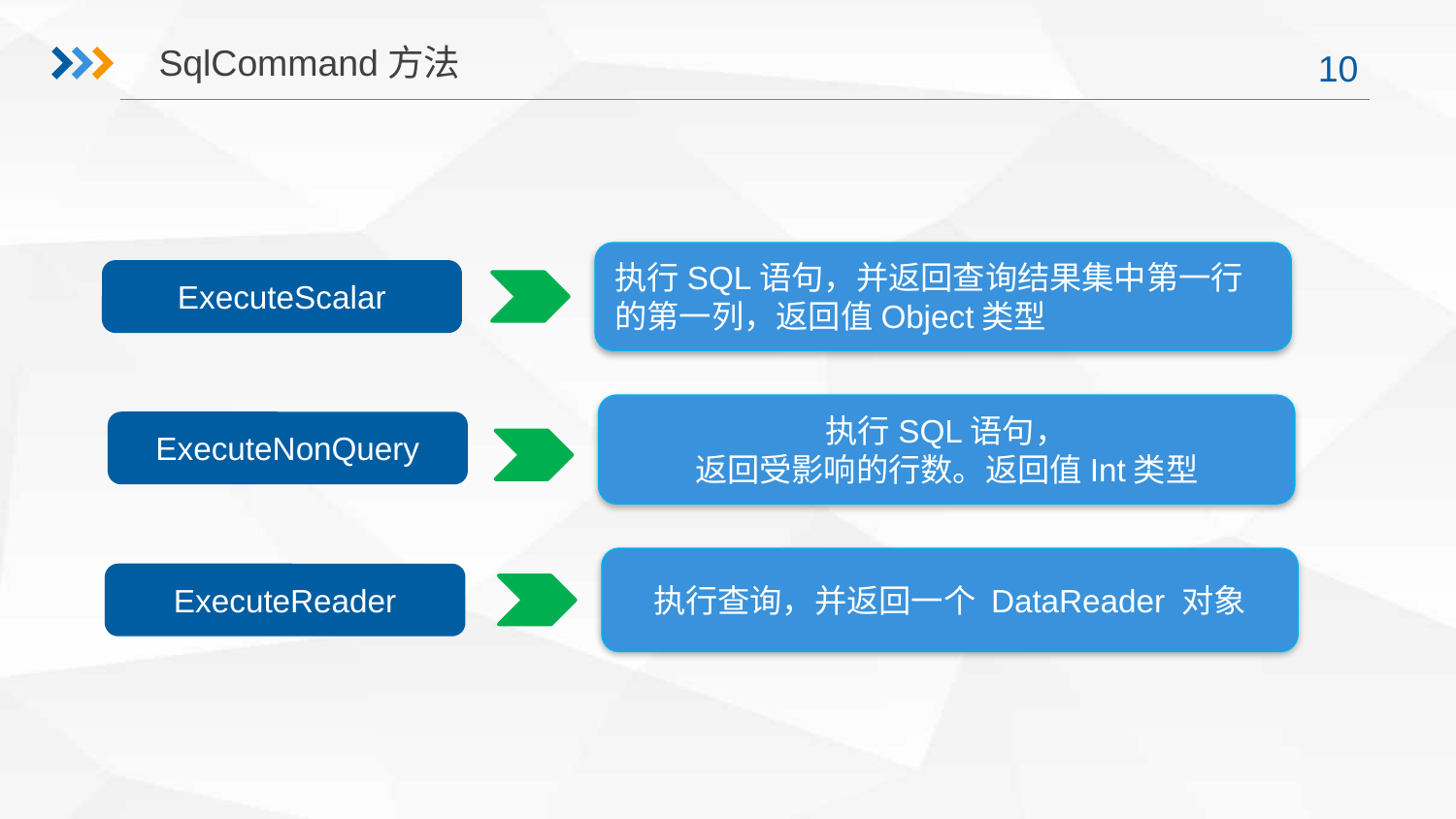

SqlCommand方法
执行SQL语句，并返回查询结果集中第一行的第一列，返回值Object类型
ExecuteScalar

执行SQL语句，
返回受影响的行数。返回值Int类型
ExecuteNonQuery

执行查询，并返回一个 DataReader 对象
ExecuteReader